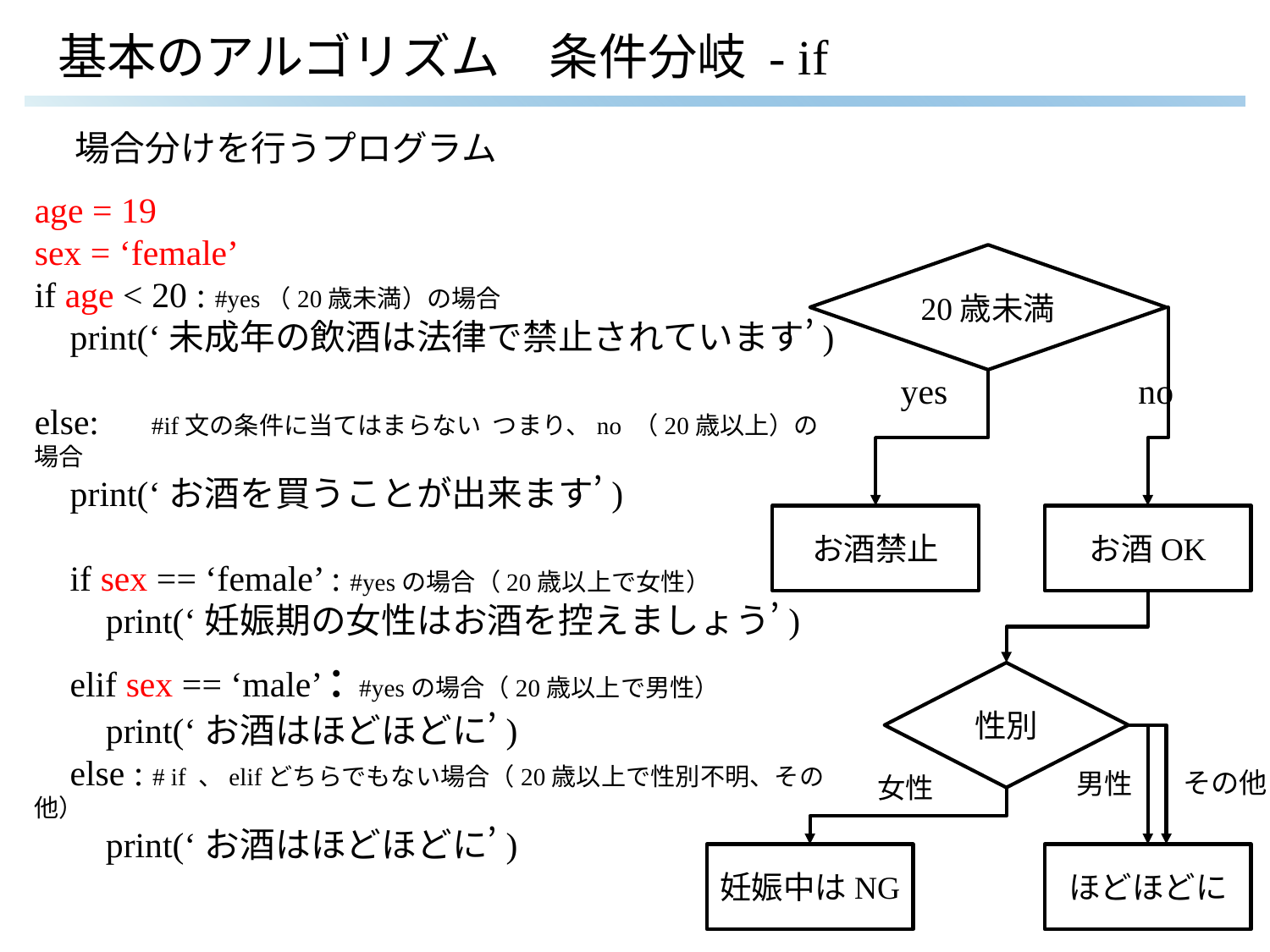

# 基本のアルゴリズム　条件分岐 - if
場合分けを行うプログラム
age = 19
sex = ‘female’
if age < 20 : #yes（20歳未満）の場合
    print(‘未成年の飲酒は法律で禁止されています’)

else:　#if文の条件に当てはまらない  つまり、no （20歳以上）の場合
    print(‘お酒を買うことが出来ます’)

    if sex == ‘female’ : #yesの場合（20歳以上で女性）
        print(‘妊娠期の女性はお酒を控えましょう’)
    elif sex == ‘male’ : #yesの場合（20歳以上で男性）
        print(‘お酒はほどほどに’)
    else : # if 、elifどちらでもない場合（20歳以上で性別不明、その他）
        print(‘お酒はほどほどに’)

20歳未満
yes
no
お酒禁止
お酒OK
性別
その他
男性
女性
妊娠中はNG
ほどほどに